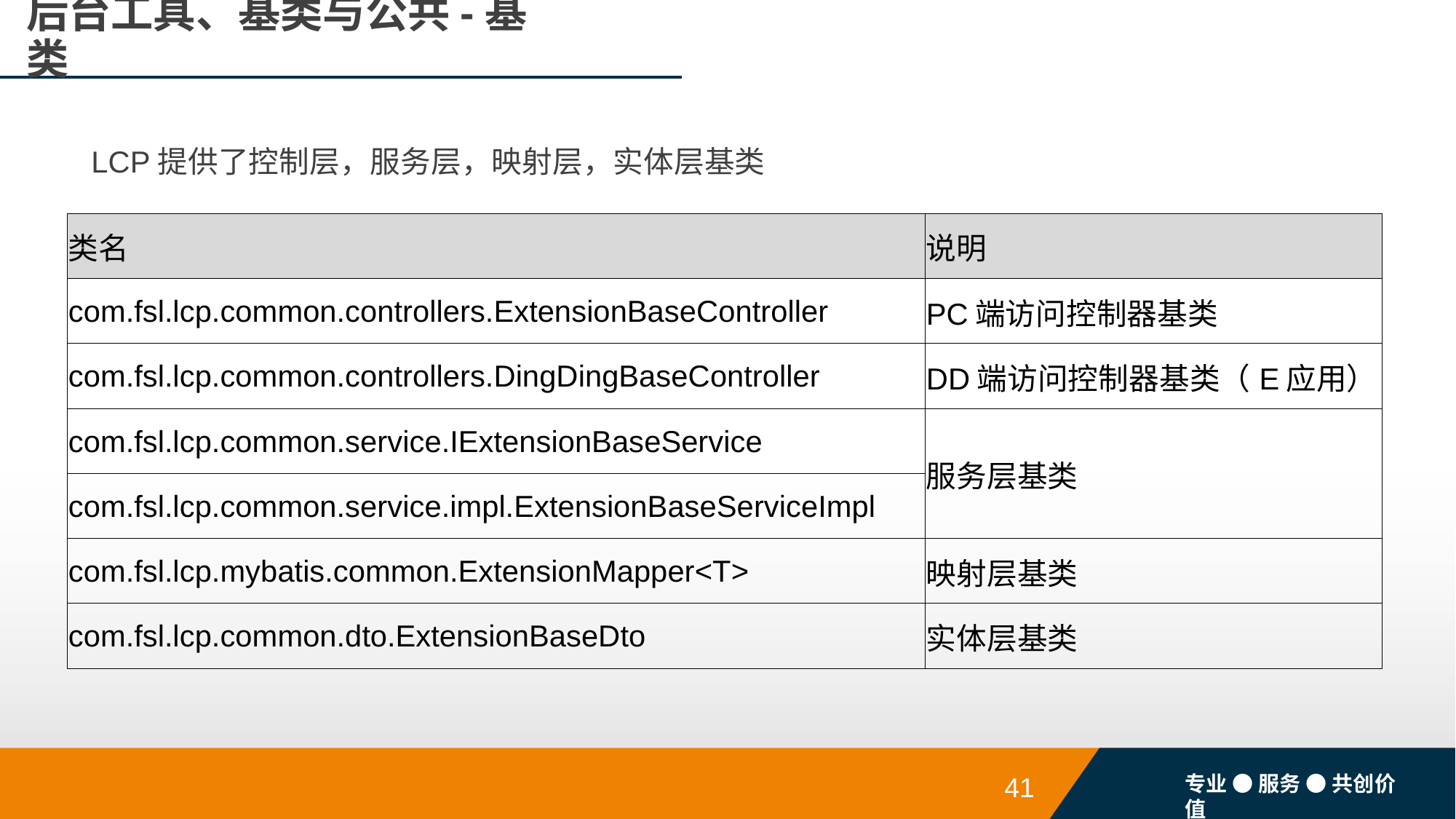

# 后台工具、基类与公共-基类
LCP提供了控制层，服务层，映射层，实体层基类
| 类名 | 说明 |
| --- | --- |
| com.fsl.lcp.common.controllers.ExtensionBaseController | PC端访问控制器基类 |
| com.fsl.lcp.common.controllers.DingDingBaseController | DD端访问控制器基类（E应用） |
| com.fsl.lcp.common.service.IExtensionBaseService | 服务层基类 |
| com.fsl.lcp.common.service.impl.ExtensionBaseServiceImpl |  |
| com.fsl.lcp.mybatis.common.ExtensionMapper<T> | 映射层基类 |
| com.fsl.lcp.common.dto.ExtensionBaseDto | 实体层基类 |